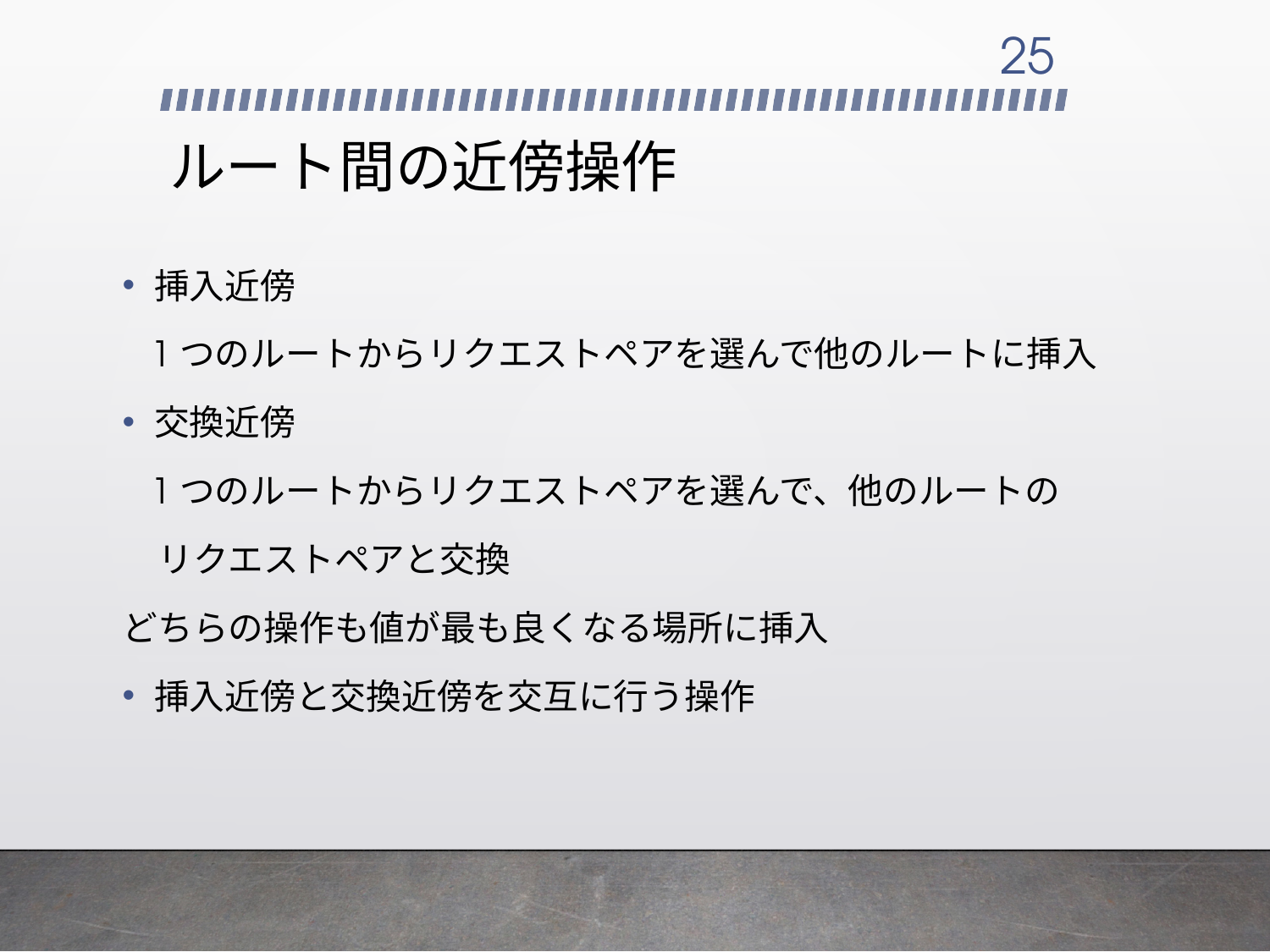

25
# ルート間の近傍操作
挿入近傍
   1つのルートからリクエストペアを選んで他のルートに挿入
交換近傍
   1つのルートからリクエストペアを選んで、他のルートの
　リクエストペアと交換
どちらの操作も値が最も良くなる場所に挿入
挿入近傍と交換近傍を交互に行う操作